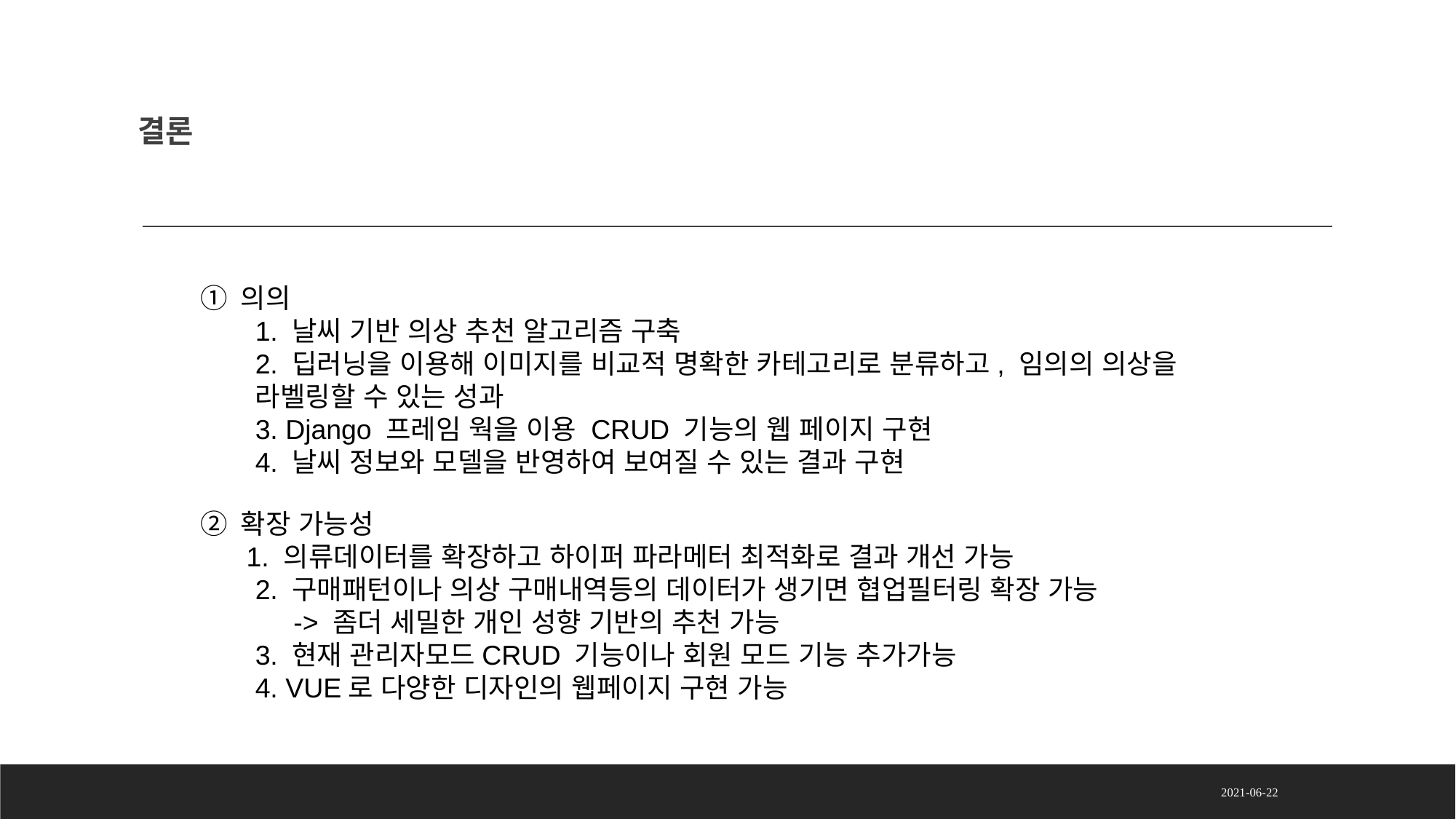

# 결론
① 의의
1. 날씨 기반 의상 추천 알고리즘 구축
2. 딥러닝을 이용해 이미지를 비교적 명확한 카테고리로 분류하고, 임의의 의상을 라벨링할 수 있는 성과
3. Django 프레임 웍을 이용 CRUD 기능의 웹 페이지 구현
4. 날씨 정보와 모델을 반영하여 보여질 수 있는 결과 구현
② 확장 가능성
      1. 의류데이터를 확장하고 하이퍼 파라메터 최적화로 결과 개선 가능
2. 구매패턴이나 의상 구매내역등의 데이터가 생기면 협업필터링 확장 가능
     -> 좀더 세밀한 개인 성향 기반의 추천 가능
3. 현재 관리자모드CRUD 기능이나 회원 모드 기능 추가가능
4. VUE로 다양한 디자인의 웹페이지 구현 가능
2021-06-22